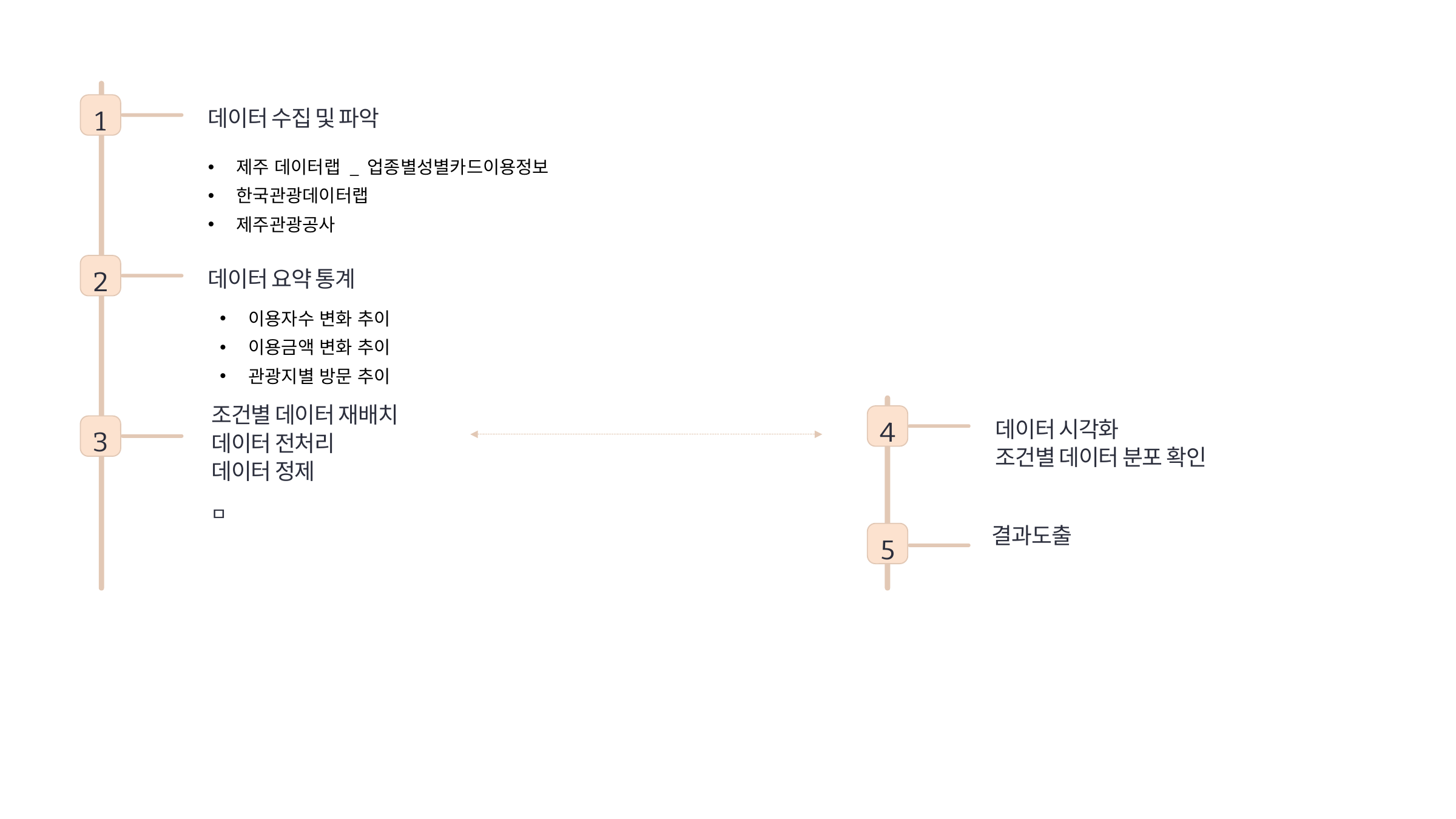

1
데이터 수집 및 파악

제주 데이터랩 _ 업종별성별카드이용정보
한국관광데이터랩
제주관광공사

2
데이터 요약 통계

이용자수 변화 추이
이용금액 변화 추이
관광지별 방문 추이
조건별 데이터 재배치
데이터 전처리
데이터 정제

4
데이터 시각화
조건별 데이터 분포 확인

3

ㅁ
결과도출

5